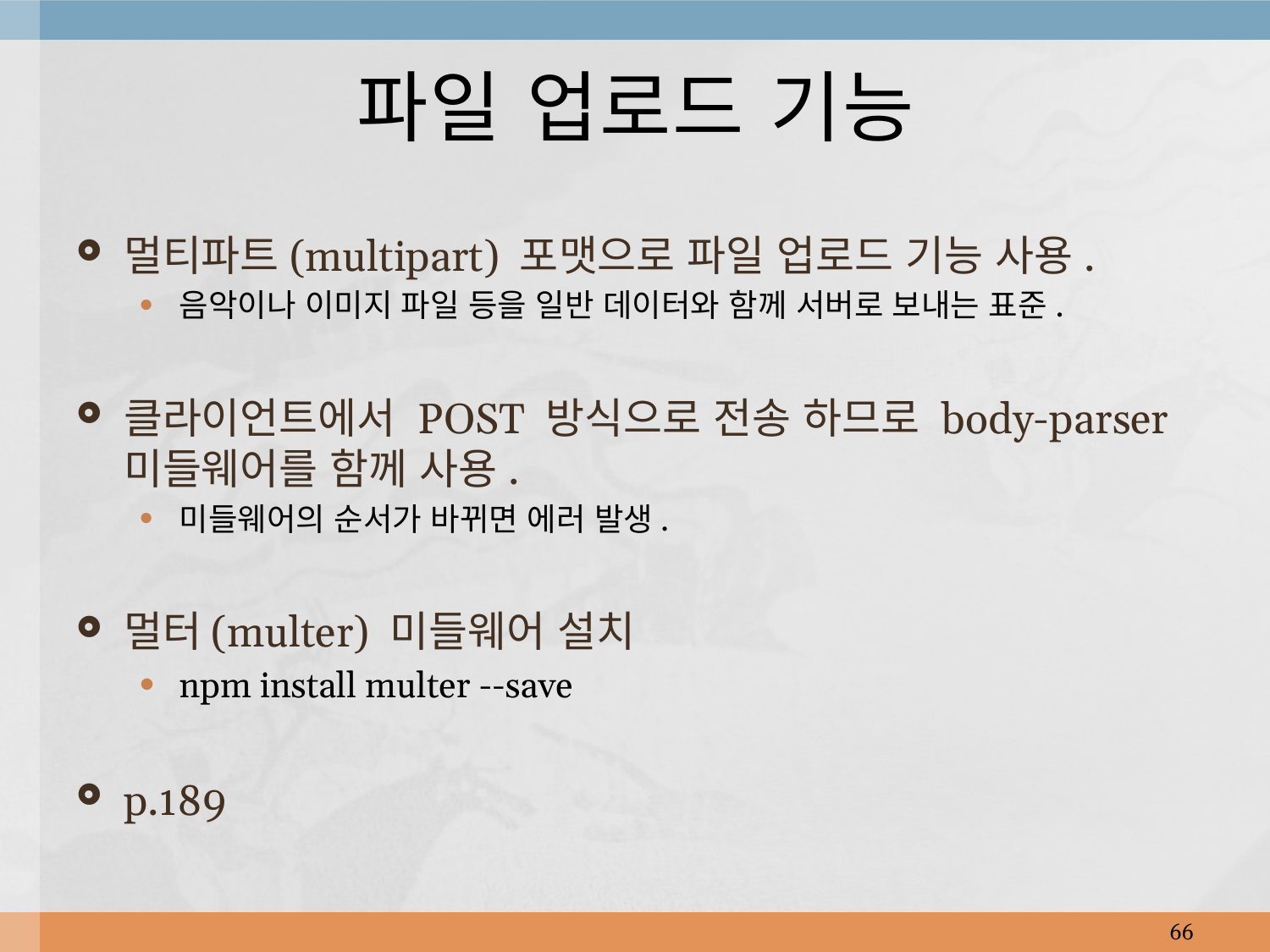

# 파일 업로드 기능
멀티파트(multipart) 포맷으로 파일 업로드 기능 사용.
음악이나 이미지 파일 등을 일반 데이터와 함께 서버로 보내는 표준.

클라이언트에서 POST 방식으로 전송 하므로 body-parser 미들웨어를 함께 사용.
미들웨어의 순서가 바뀌면 에러 발생.

멀터(multer) 미들웨어 설치
npm install multer --save

p.189
66